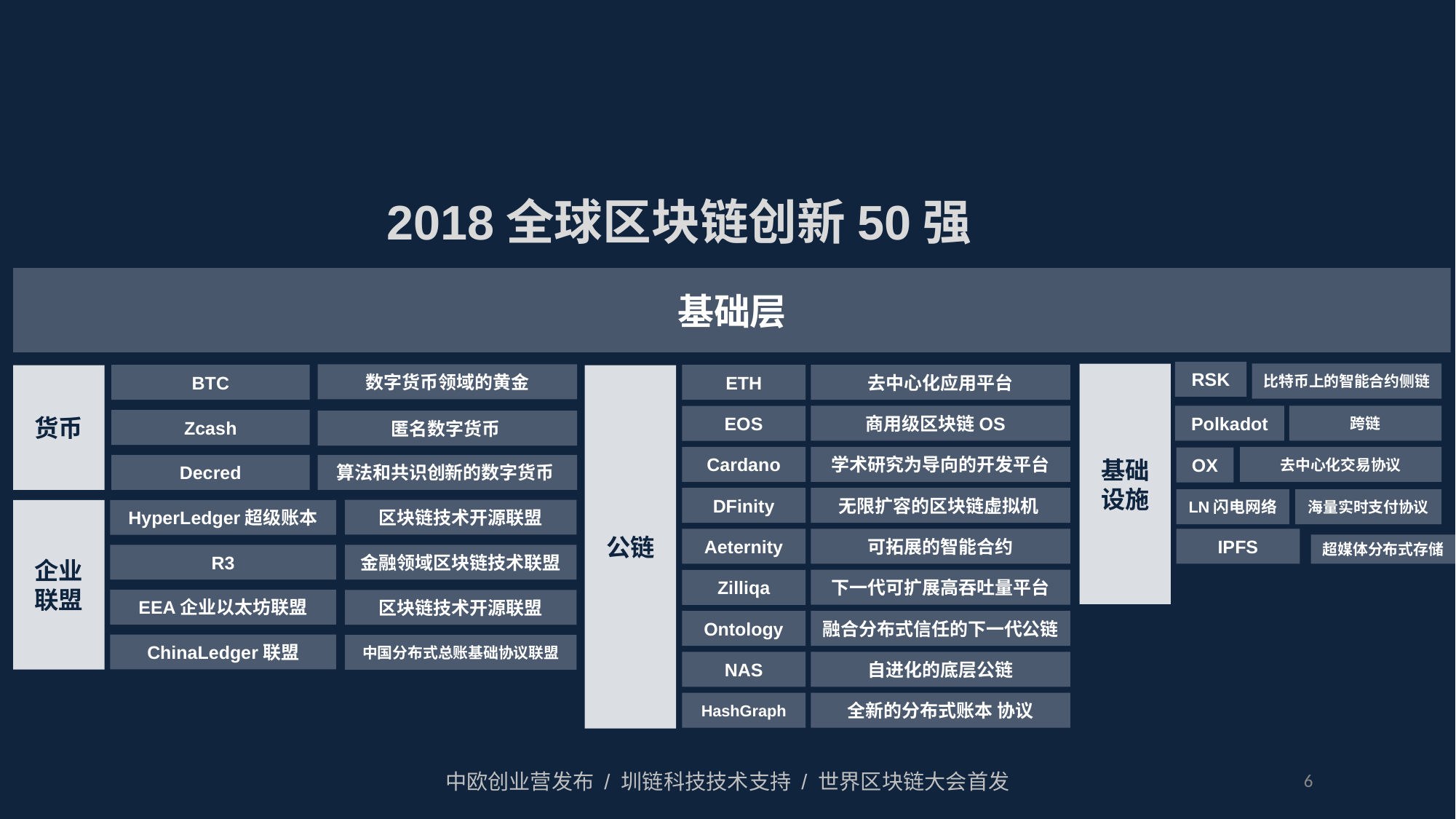

2018全球区块链创新50强
基础层
RSK
基础
设施
比特币上的智能合约侧链
数字货币领域的黄金
去中心化应用平台
BTC
ETH
货币
公链
Polkadot
跨链
商用级区块链OS
EOS
Zcash
匿名数字货币
学术研究为导向的开发平台
去中心化交易协议
Cardano
OX
算法和共识创新的数字货币
Decred
无限扩容的区块链虚拟机
DFinity
LN闪电网络
海量实时支付协议
区块链技术开源联盟
HyperLedger超级账本
企业
联盟
IPFS
可拓展的智能合约
Aeternity
超媒体分布式存储
R3
金融领域区块链技术联盟
下一代可扩展高吞吐量平台
Zilliqa
EEA企业以太坊联盟
区块链技术开源联盟
融合分布式信任的下一代公链
Ontology
ChinaLedger联盟
中国分布式总账基础协议联盟
自进化的底层公链
NAS
全新的分布式账本 协议
HashGraph
中欧创业营发布 / 圳链科技技术支持 / 世界区块链大会首发
6